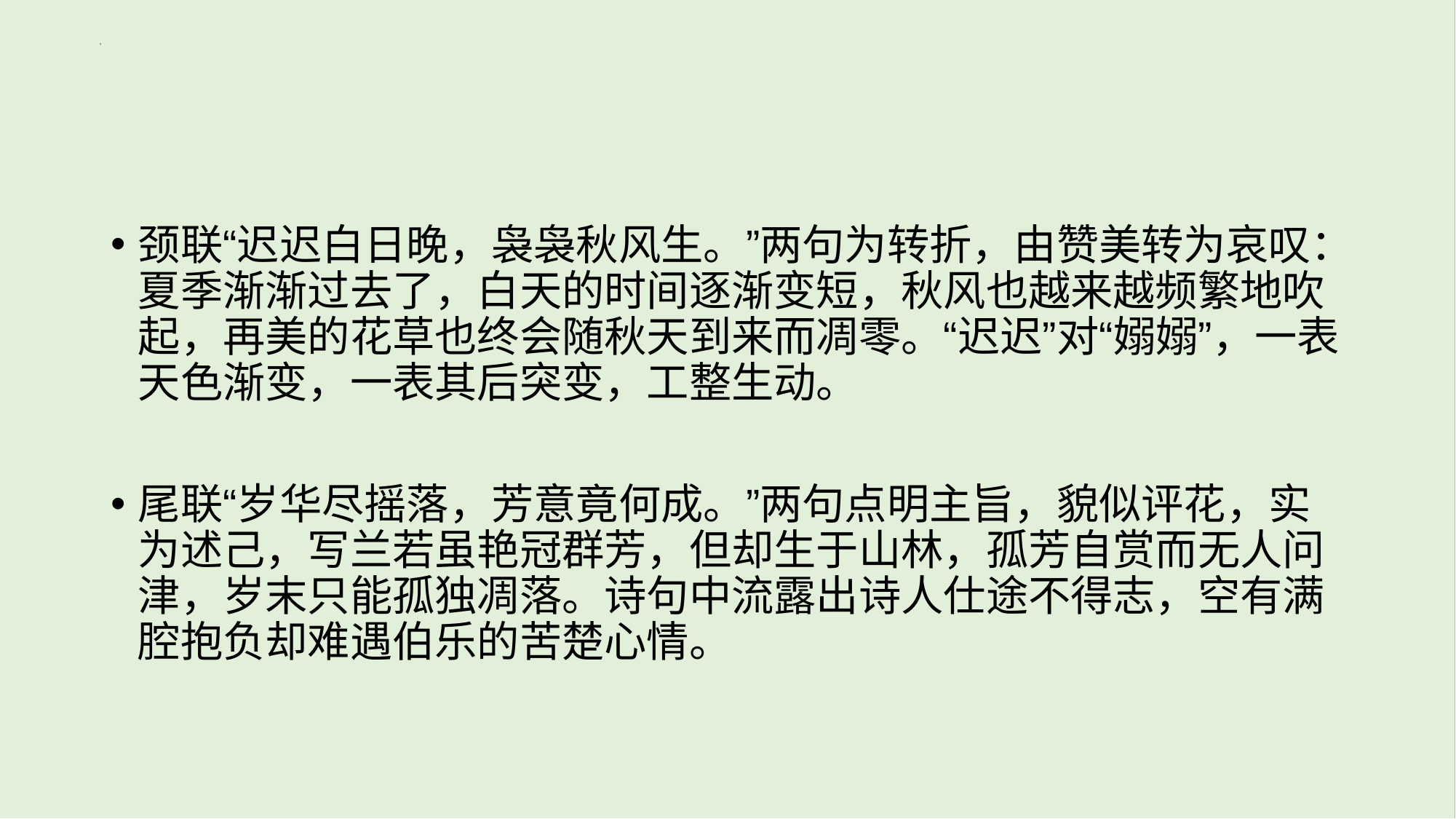

#
颈联“迟迟白日晚，袅袅秋风生。”两句为转折，由赞美转为哀叹：夏季渐渐过去了，白天的时间逐渐变短，秋风也越来越频繁地吹起，再美的花草也终会随秋天到来而凋零。“迟迟”对“嫋嫋”，一表天色渐变，一表其后突变，工整生动。

尾联“岁华尽摇落，芳意竟何成。”两句点明主旨，貌似评花，实为述己，写兰若虽艳冠群芳，但却生于山林，孤芳自赏而无人问津，岁末只能孤独凋落。诗句中流露出诗人仕途不得志，空有满腔抱负却难遇伯乐的苦楚心情。